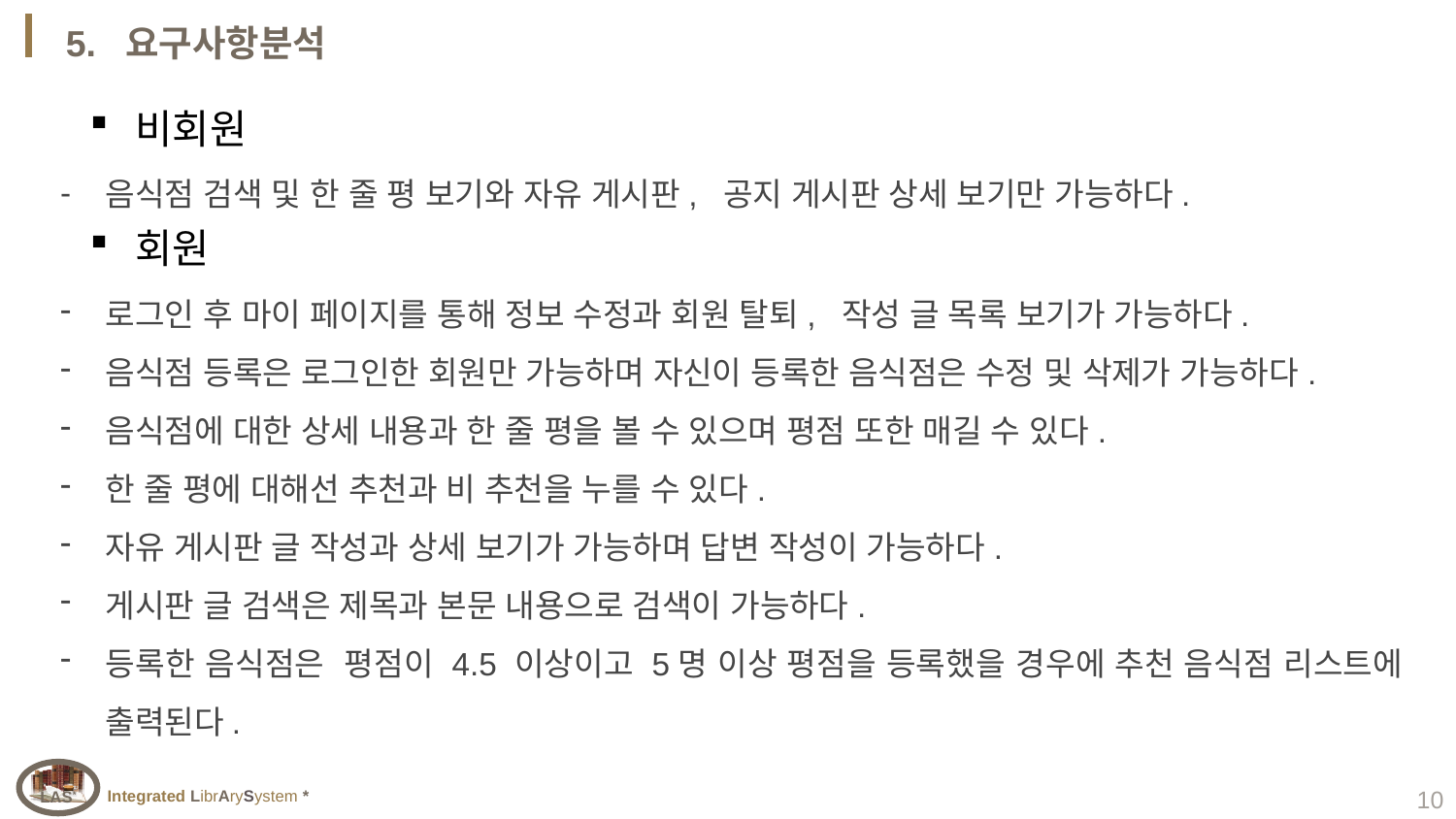

5.  요구사항분석
비회원
음식점 검색 및 한 줄 평 보기와 자유 게시판,  공지 게시판 상세 보기만 가능하다.
회원
로그인 후 마이 페이지를 통해 정보 수정과 회원 탈퇴,  작성 글 목록 보기가 가능하다.
음식점 등록은 로그인한 회원만 가능하며 자신이 등록한 음식점은 수정 및 삭제가 가능하다.
음식점에 대한 상세 내용과 한 줄 평을 볼 수 있으며 평점 또한 매길 수 있다.
한 줄 평에 대해선 추천과 비 추천을 누를 수 있다.
자유 게시판 글 작성과 상세 보기가 가능하며 답변 작성이 가능하다.
게시판 글 검색은 제목과 본문 내용으로 검색이 가능하다.
등록한 음식점은  평점이 4.5 이상이고 5명 이상 평점을 등록했을 경우에 추천 음식점 리스트에 출력된다.
10